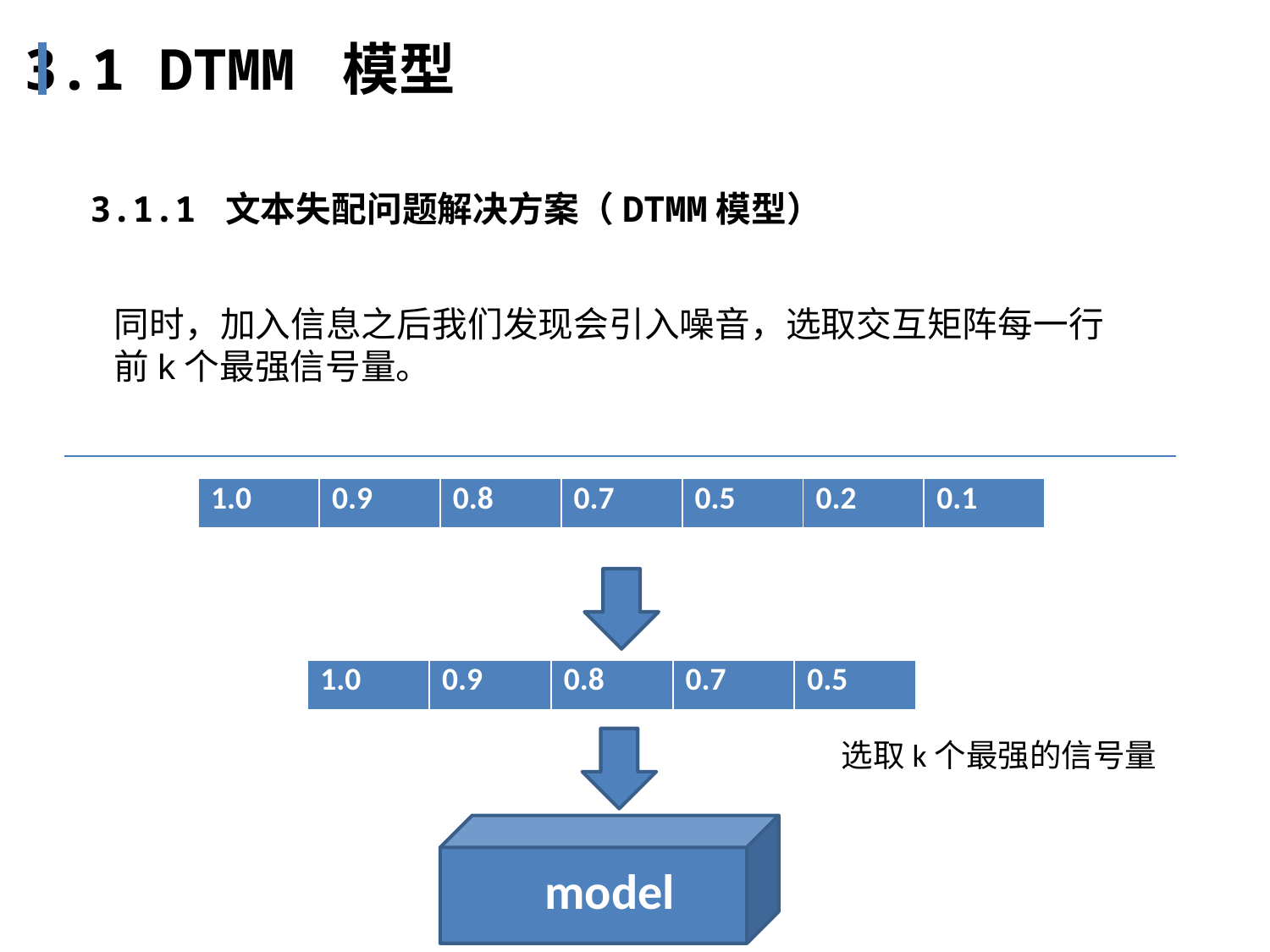

3.1 DTMM 模型
3.1.1 文本失配问题解决方案（DTMM模型）
同时，加入信息之后我们发现会引入噪音，选取交互矩阵每一行前k个最强信号量。
| 1.0 | 0.9 | 0.8 | 0.7 | 0.5 | 0.2 | 0.1 |
| --- | --- | --- | --- | --- | --- | --- |

| 1.0 | 0.9 | 0.8 | 0.7 | 0.5 |
| --- | --- | --- | --- | --- |

选取k个最强的信号量

model